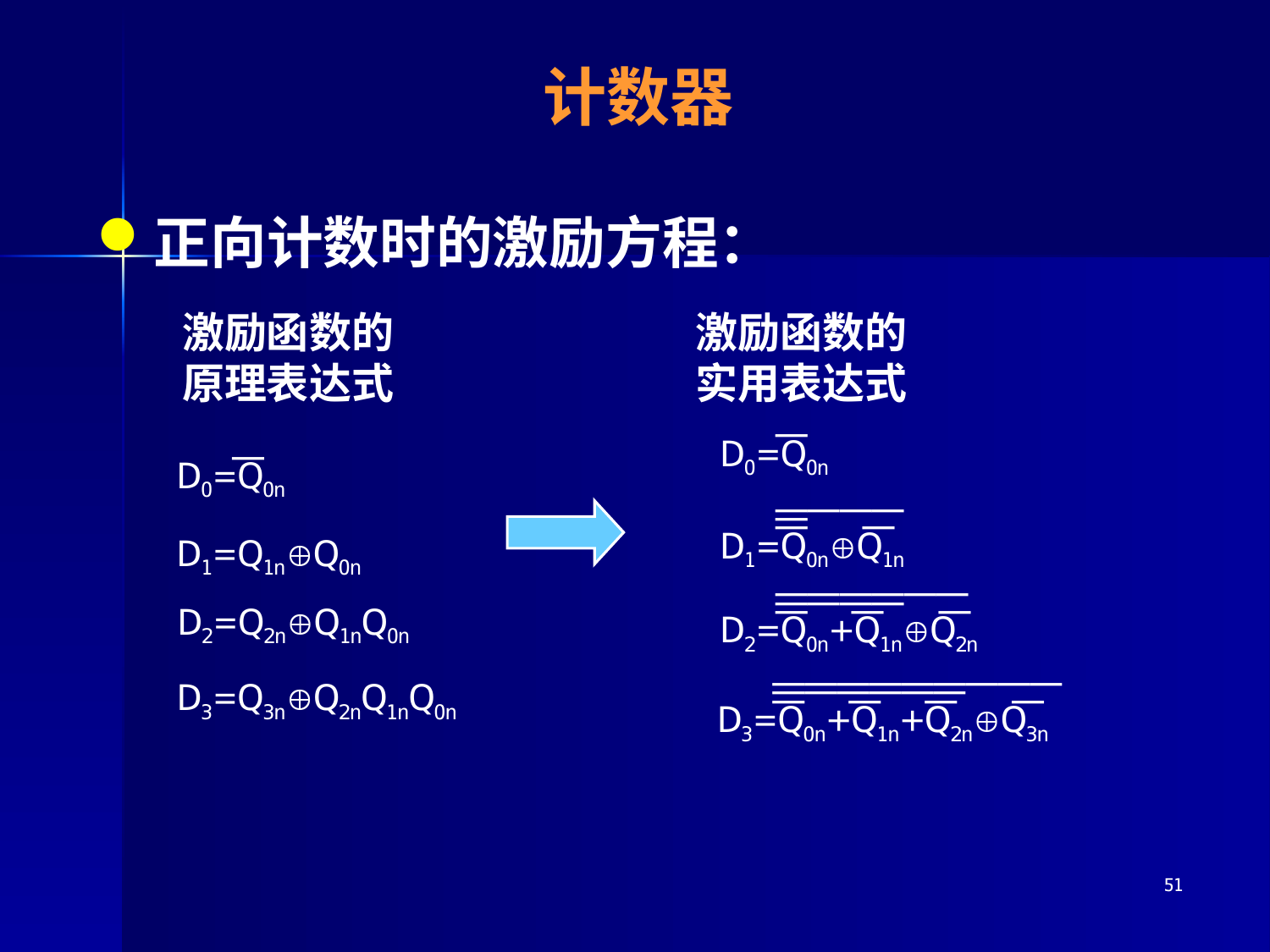

# 计数器
正向计数时的激励方程：
激励函数的
原理表达式
激励函数的
实用表达式
     —
D0=Q0n
     ————
     —
     —     —
D1=Q0n⊕Q1n
     ——————
     ————
     —    —     —
D2=Q0n+Q1n⊕Q2n
     —————————
     ——————
     —    —    —     —
D3=Q0n+Q1n+Q2n⊕Q3n
     —
D0=Q0n
D1=Q1n⊕Q0n
D2=Q2n⊕Q1nQ0n
D3=Q3n⊕Q2nQ1nQ0n

51